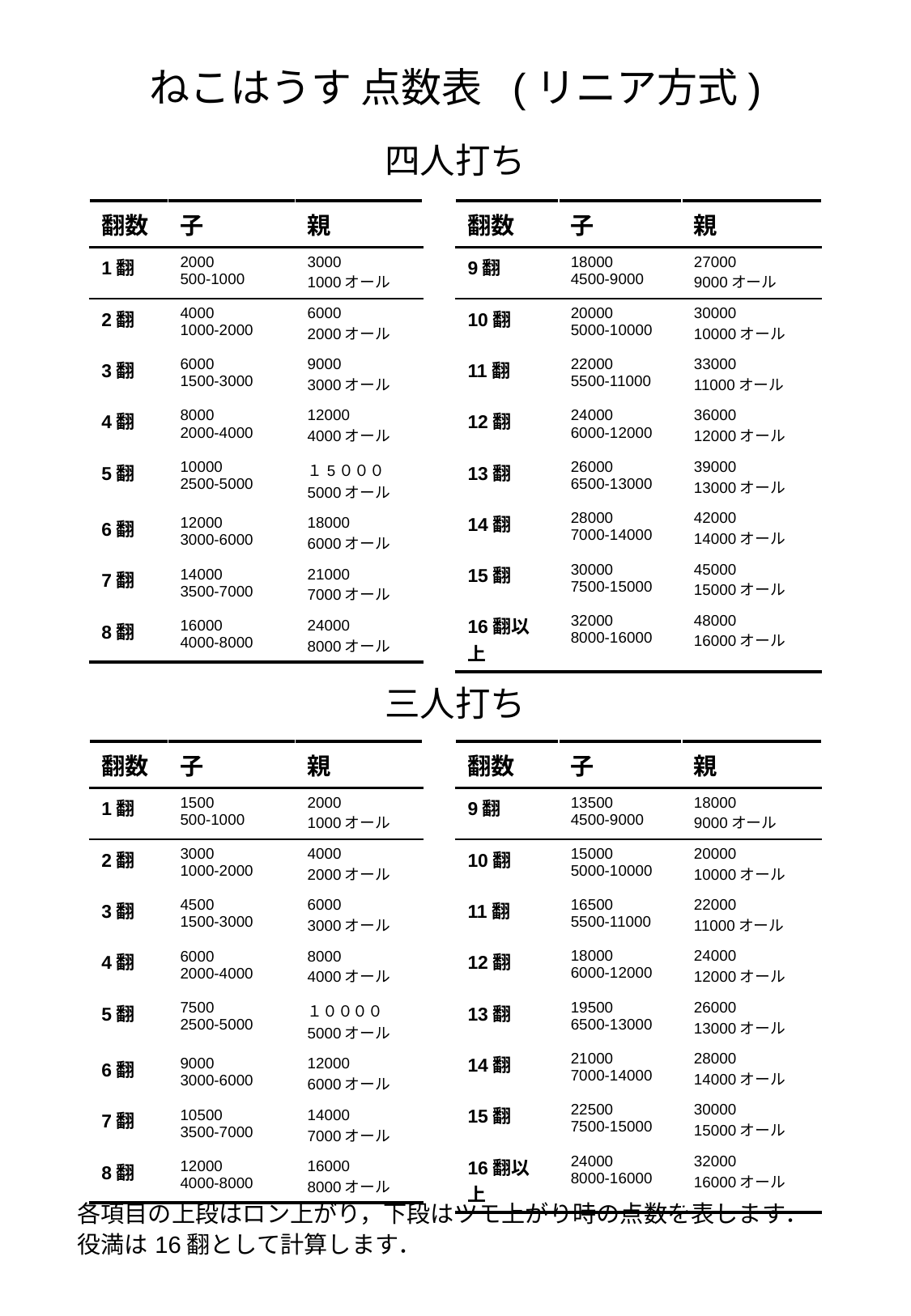

# ねこはうす 点数表 (リニア方式)
四人打ち
| 翻数 | 子 | 親 |
| --- | --- | --- |
| 9翻 | 18000 4500-9000 | 27000 9000オール |
| 10翻 | 20000 5000-10000 | 30000 10000オール |
| 11翻 | 22000 5500-11000 | 33000 11000オール |
| 12翻 | 24000 6000-12000 | 36000 12000オール |
| 13翻 | 26000 6500-13000 | 39000 13000オール |
| 14翻 | 28000 7000-14000 | 42000 14000オール |
| 15翻 | 30000 7500-15000 | 45000 15000オール |
| 16翻以上 | 32000 8000-16000 | 48000 16000オール |
| 翻数 | 子 | 親 |
| --- | --- | --- |
| 1翻 | 2000 500-1000 | 3000 1000オール |
| 2翻 | 4000 1000-2000 | 6000 2000オール |
| 3翻 | 6000 1500-3000 | 9000 3000オール |
| 4翻 | 8000 2000-4000 | 12000 4000オール |
| 5翻 | 10000 2500-5000 | １5０００ 5000オール |
| 6翻 | 12000 3000-6000 | 18000 6000オール |
| 7翻 | 14000 3500-7000 | 21000 7000オール |
| 8翻 | 16000 4000-8000 | 24000 8000オール |
三人打ち
| 翻数 | 子 | 親 |
| --- | --- | --- |
| 9翻 | 13500 4500-9000 | 18000 9000オール |
| 10翻 | 15000 5000-10000 | 20000 10000オール |
| 11翻 | 16500 5500-11000 | 22000 11000オール |
| 12翻 | 18000 6000-12000 | 24000 12000オール |
| 13翻 | 19500 6500-13000 | 26000 13000オール |
| 14翻 | 21000 7000-14000 | 28000 14000オール |
| 15翻 | 22500 7500-15000 | 30000 15000オール |
| 16翻以上 | 24000 8000-16000 | 32000 16000オール |
| 翻数 | 子 | 親 |
| --- | --- | --- |
| 1翻 | 1500 500-1000 | 2000 1000オール |
| 2翻 | 3000 1000-2000 | 4000 2000オール |
| 3翻 | 4500 1500-3000 | 6000 3000オール |
| 4翻 | 6000 2000-4000 | 8000 4000オール |
| 5翻 | 7500 2500-5000 | １００００ 5000オール |
| 6翻 | 9000 3000-6000 | 12000 6000オール |
| 7翻 | 10500 3500-7000 | 14000 7000オール |
| 8翻 | 12000 4000-8000 | 16000 8000オール |
各項目の上段はロン上がり，下段はツモ上がり時の点数を表します．
役満は16翻として計算します．